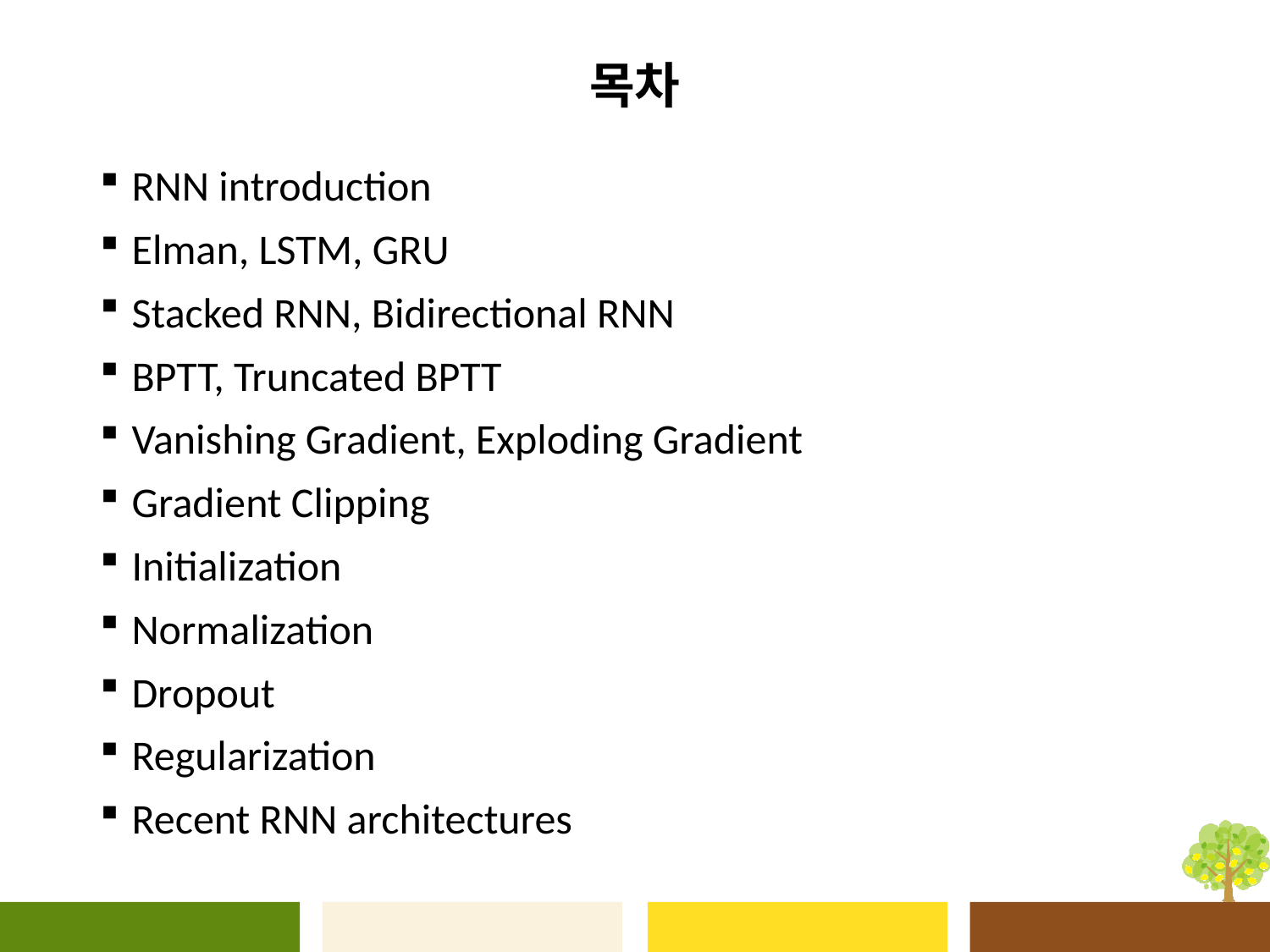

# 목차
RNN introduction
Elman, LSTM, GRU
Stacked RNN, Bidirectional RNN
BPTT, Truncated BPTT
Vanishing Gradient, Exploding Gradient
Gradient Clipping
Initialization
Normalization
Dropout
Regularization
Recent RNN architectures